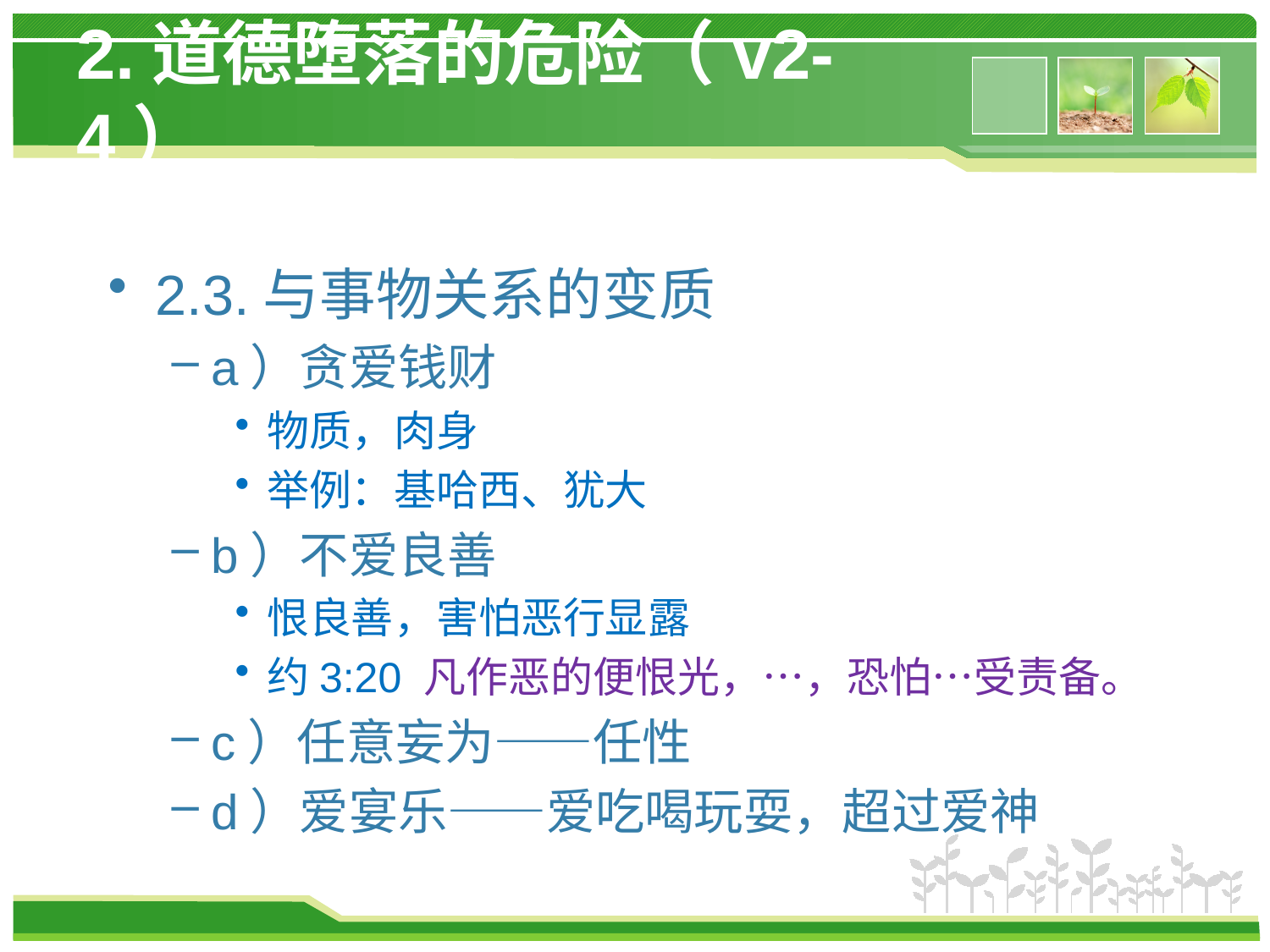

# 2.道德堕落的危险（v2-4）
2.3.与事物关系的变质
a）贪爱钱财
物质，肉身
举例：基哈西、犹大
b）不爱良善
恨良善，害怕恶行显露
约3:20 凡作恶的便恨光，…，恐怕…受责备。
c）任意妄为——任性
d）爱宴乐——爱吃喝玩耍，超过爱神